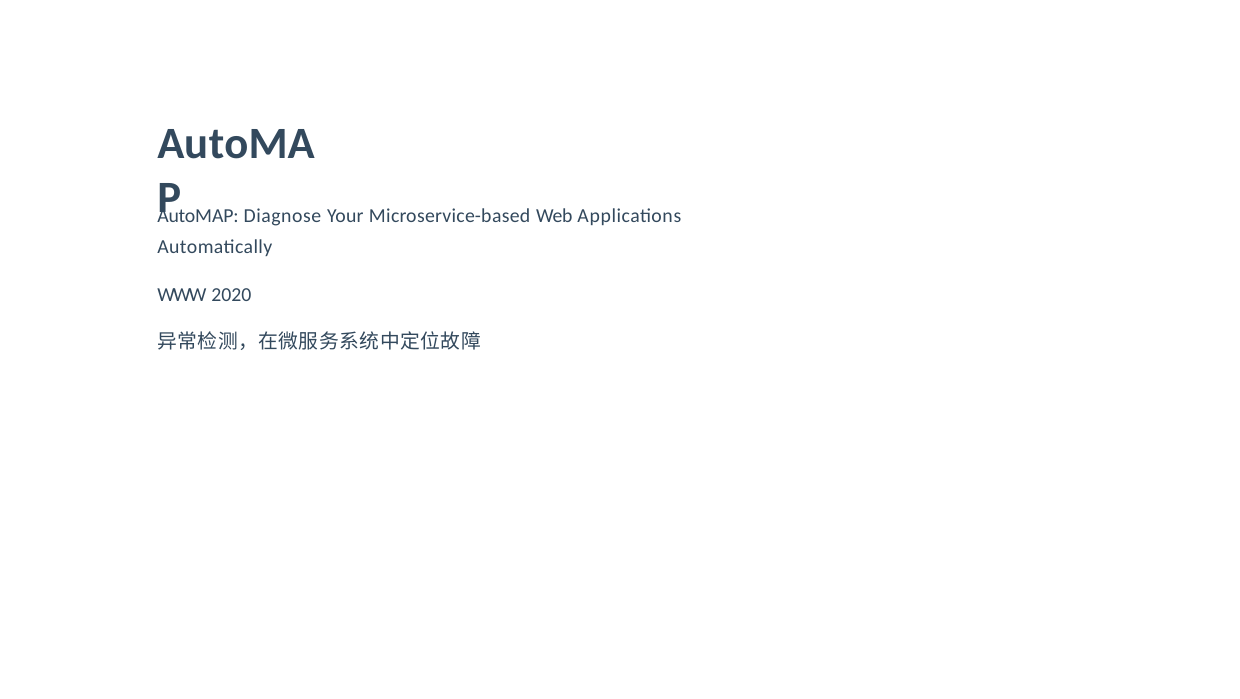

AutoMAP
AutoMAP: Diagnose Your Microservice-based Web Applications  Automatically

WWW 2020

异常检测，在微服务系统中定位故障